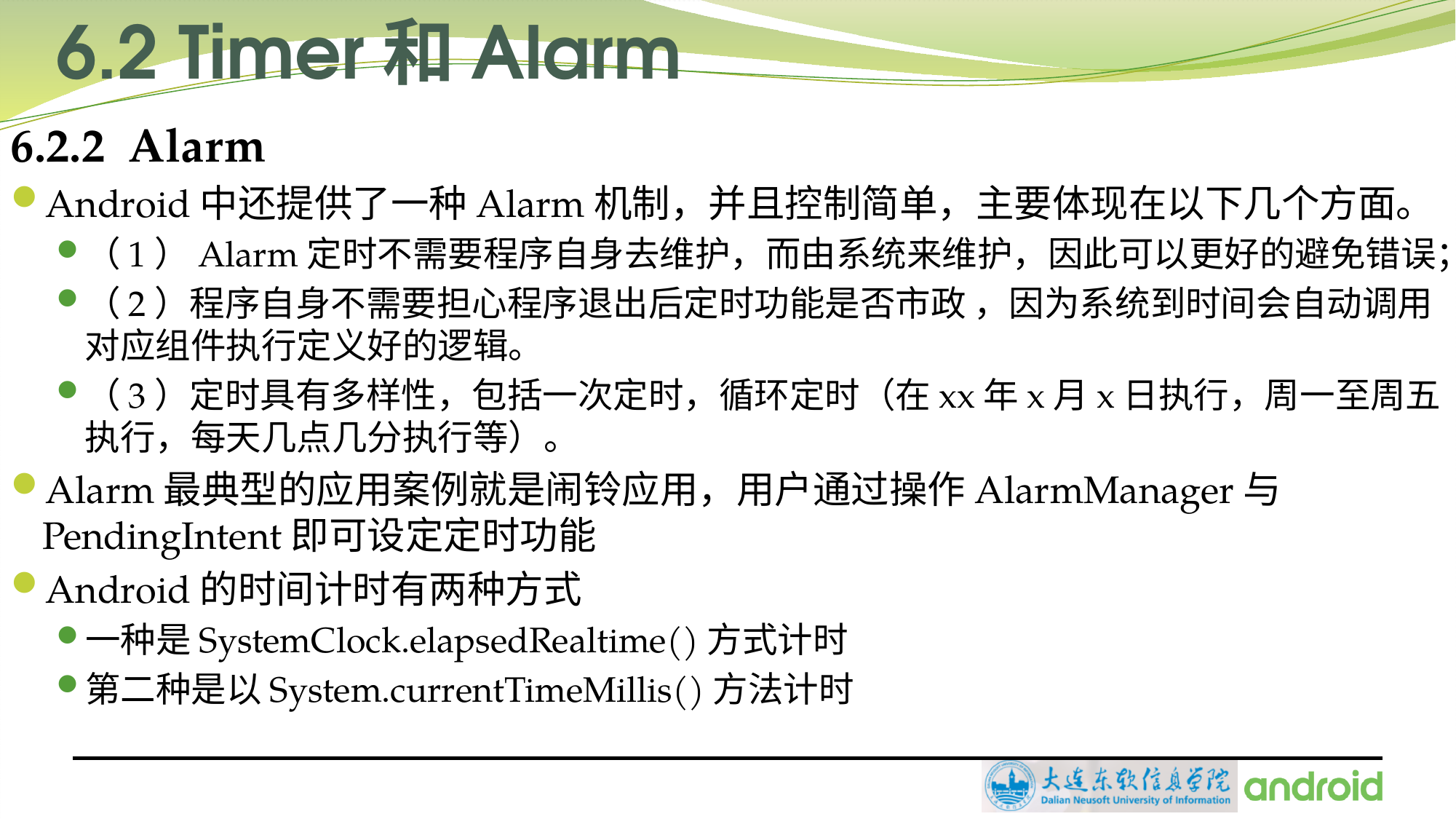

# 6.2 Timer和Alarm
6.2.2  Alarm
Android中还提供了一种Alarm机制，并且控制简单，主要体现在以下几个方面。
（1）Alarm定时不需要程序自身去维护，而由系统来维护，因此可以更好的避免错误；
（2）程序自身不需要担心程序退出后定时功能是否市政 ，因为系统到时间会自动调用对应组件执行定义好的逻辑。
（3）定时具有多样性，包括一次定时，循环定时（在xx年x月x日执行，周一至周五执行，每天几点几分执行等）。
Alarm最典型的应用案例就是闹铃应用，用户通过操作AlarmManager与PendingIntent即可设定定时功能
Android的时间计时有两种方式
一种是SystemClock.elapsedRealtime()方式计时
第二种是以System.currentTimeMillis()方法计时